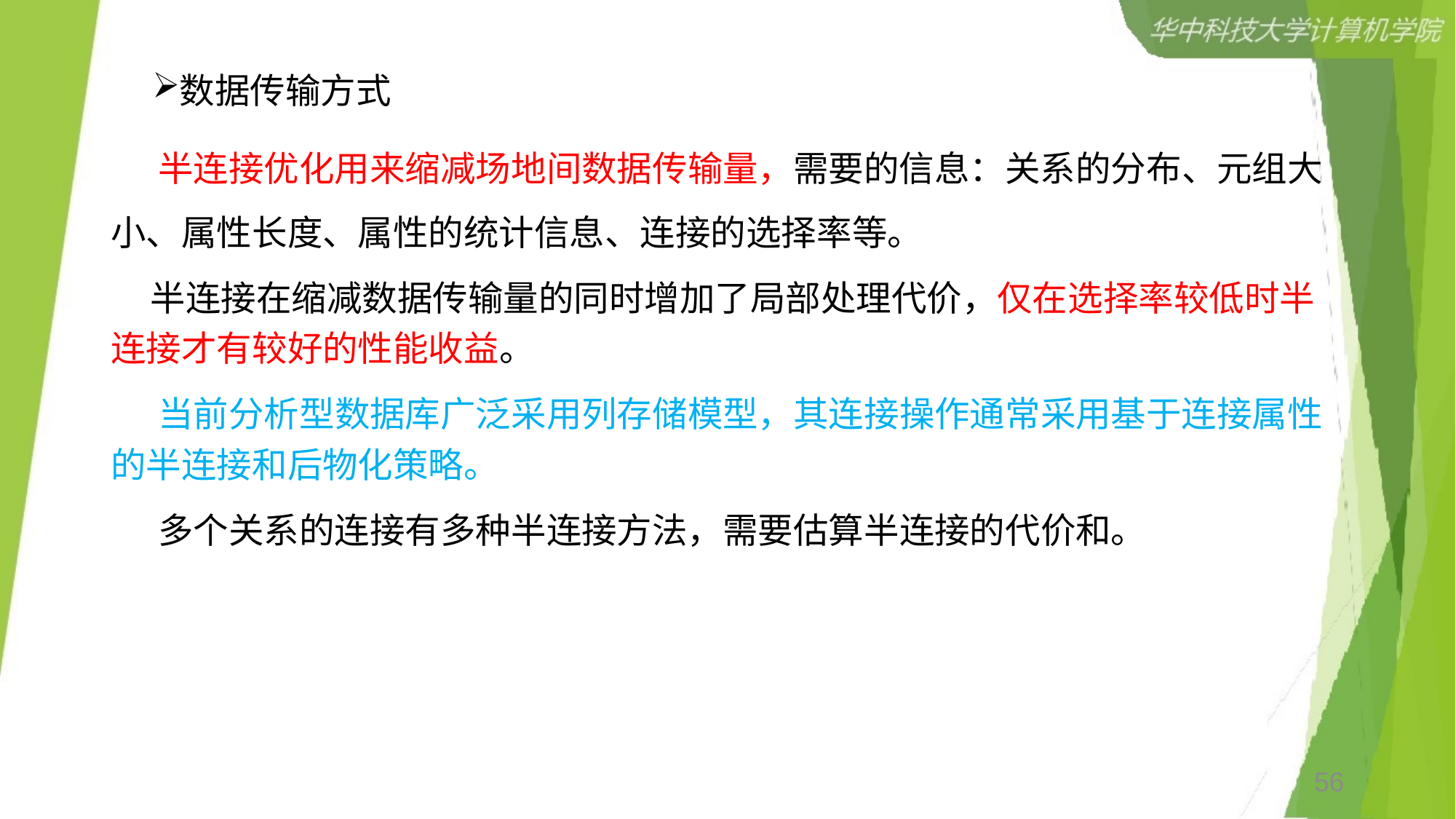

数据传输方式
     半连接优化用来缩减场地间数据传输量，需要的信息：关系的分布、元组大小、属性长度、属性的统计信息、连接的选择率等。
    半连接在缩减数据传输量的同时增加了局部处理代价，仅在选择率较低时半连接才有较好的性能收益。
     当前分析型数据库广泛采用列存储模型，其连接操作通常采用基于连接属性的半连接和后物化策略。
     多个关系的连接有多种半连接方法，需要估算半连接的代价和。
56